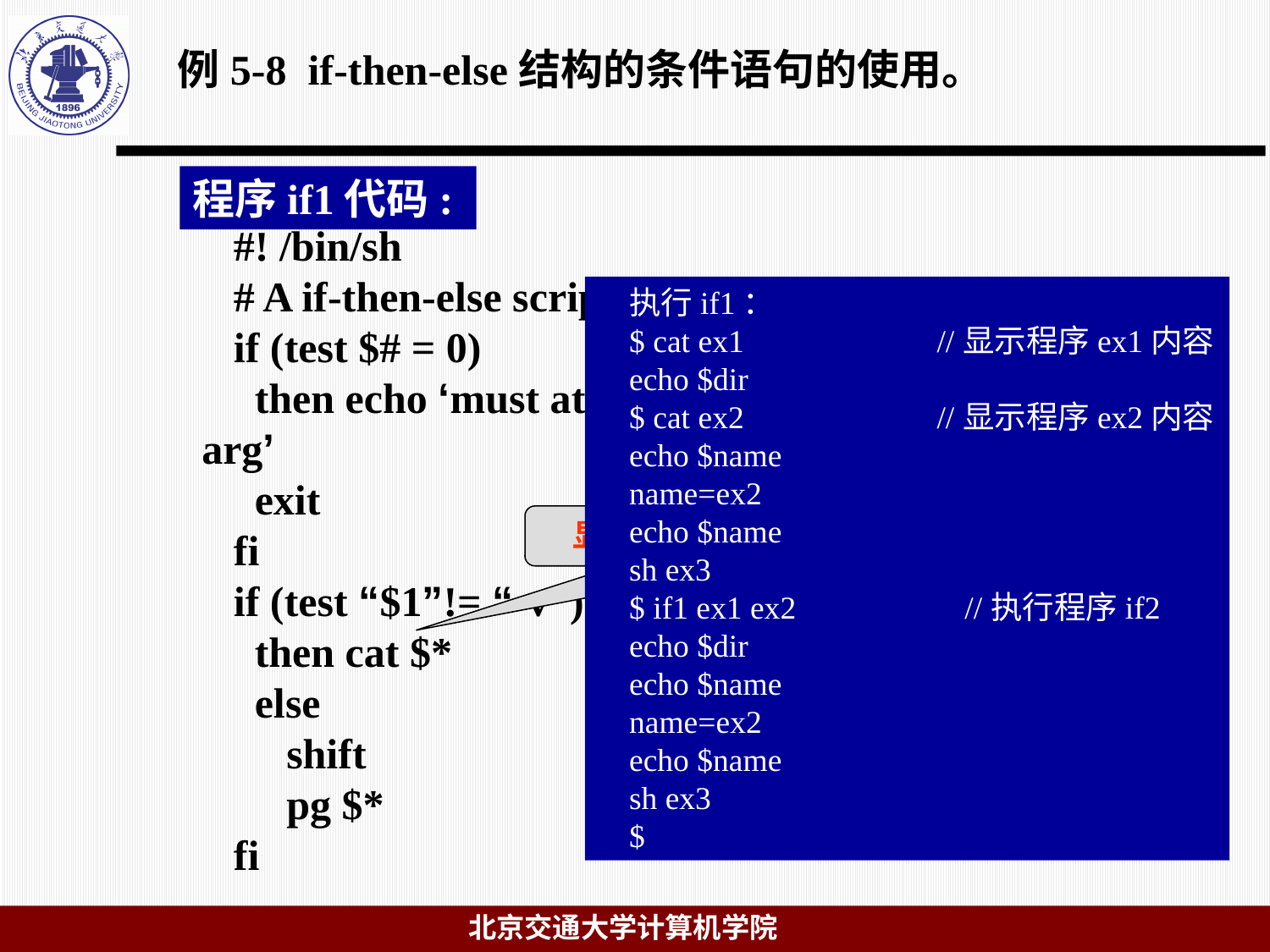

# 例5-8  if-then-else结构的条件语句的使用。
程序if1代码:
#! /bin/sh
# A if-then-else script
if (test $# = 0)
  then echo ‘must at least 1 arg’
  exit
fi
if (test “$1”!= “-v”)
  then cat $*
  else
     shift
     pg $*
fi
执行if1：
$ cat ex1                        //显示程序ex1内容
echo $dir
$ cat ex2                        //显示程序ex2内容
echo $name
name=ex2
echo $name
sh ex3
$ if1 ex1 ex2                     //执行程序if2
echo $dir
echo $name
name=ex2
echo $name
sh ex3
$
显示文件内容，即cat –v f1 f2 f3